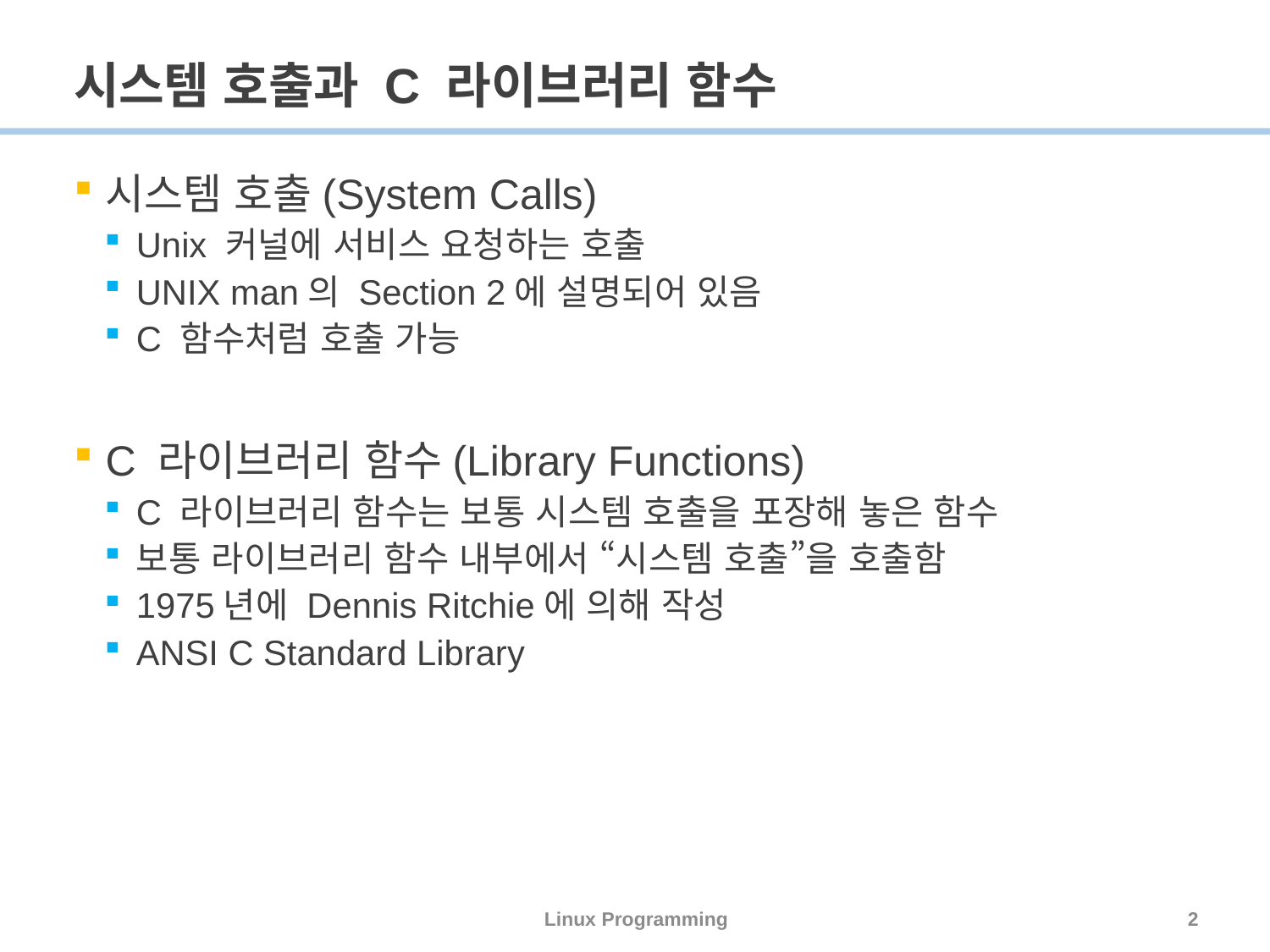

# 시스템 호출과 C 라이브러리 함수
시스템 호출(System Calls)
Unix 커널에 서비스 요청하는 호출
UNIX man의 Section 2에 설명되어 있음
C 함수처럼 호출 가능

C 라이브러리 함수(Library Functions)
C 라이브러리 함수는 보통 시스템 호출을 포장해 놓은 함수
보통 라이브러리 함수 내부에서 “시스템 호출”을 호출함
1975년에 Dennis Ritchie에 의해 작성
ANSI C Standard Library

Linux Programming
2